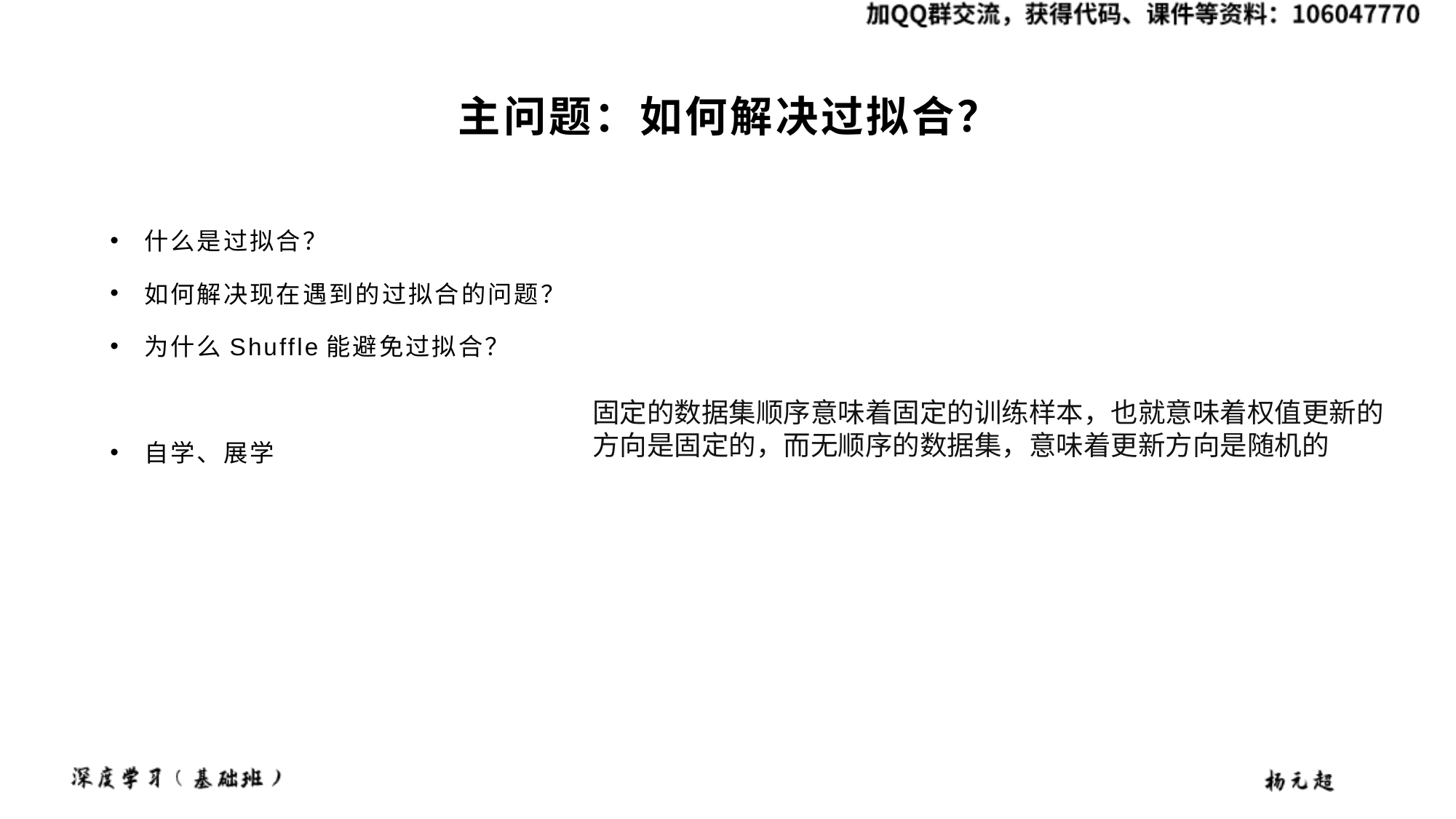

# 主问题：如何解决过拟合？
什么是过拟合？
如何解决现在遇到的过拟合的问题？
为什么Shuffle能避免过拟合？

自学、展学

固定的数据集顺序意味着固定的训练样本，也就意味着权值更新的方向是固定的，而无顺序的数据集，意味着更新方向是随机的